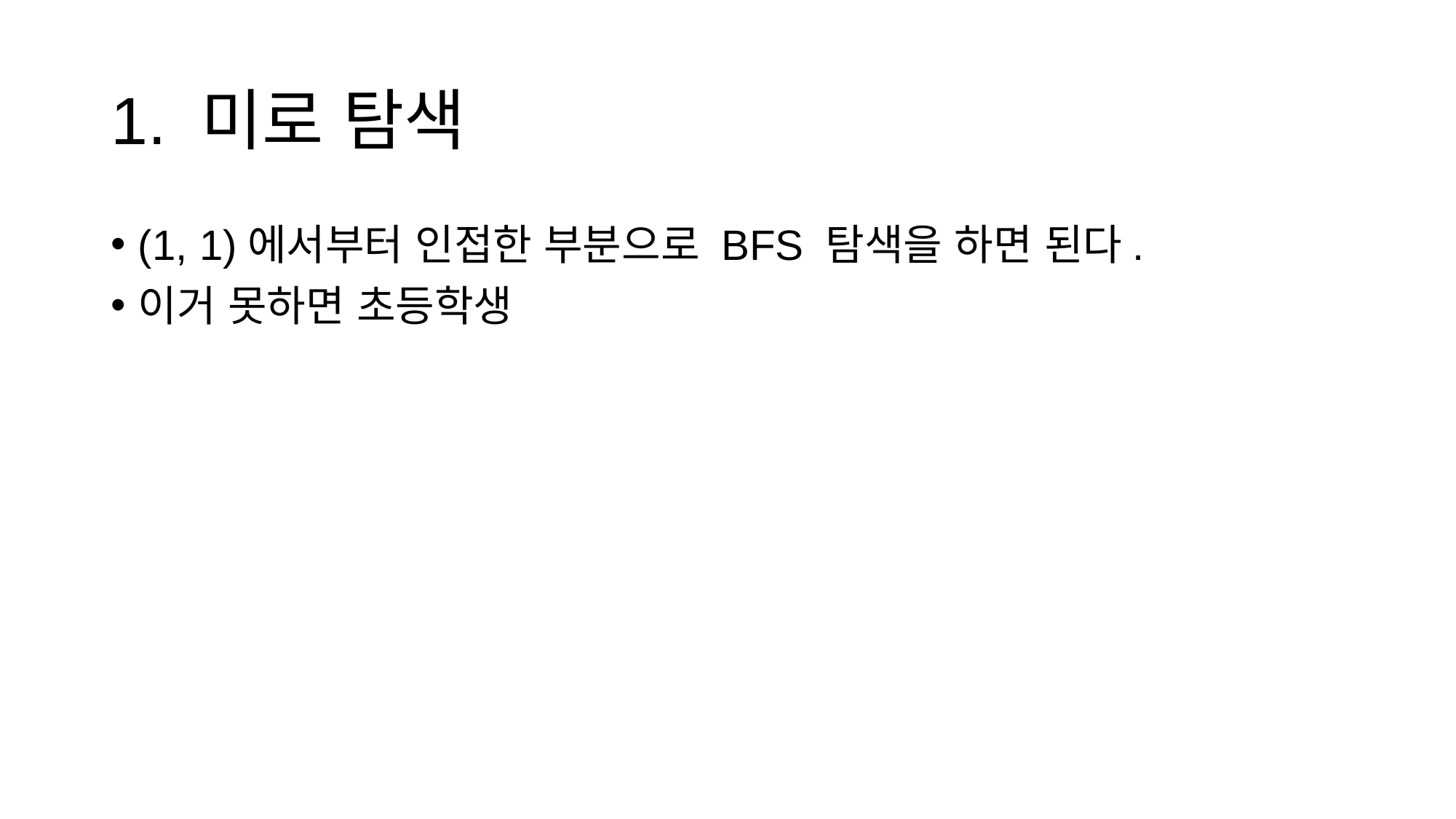

# 1. 미로 탐색
(1, 1)에서부터 인접한 부분으로 BFS 탐색을 하면 된다.
이거 못하면 초등학생